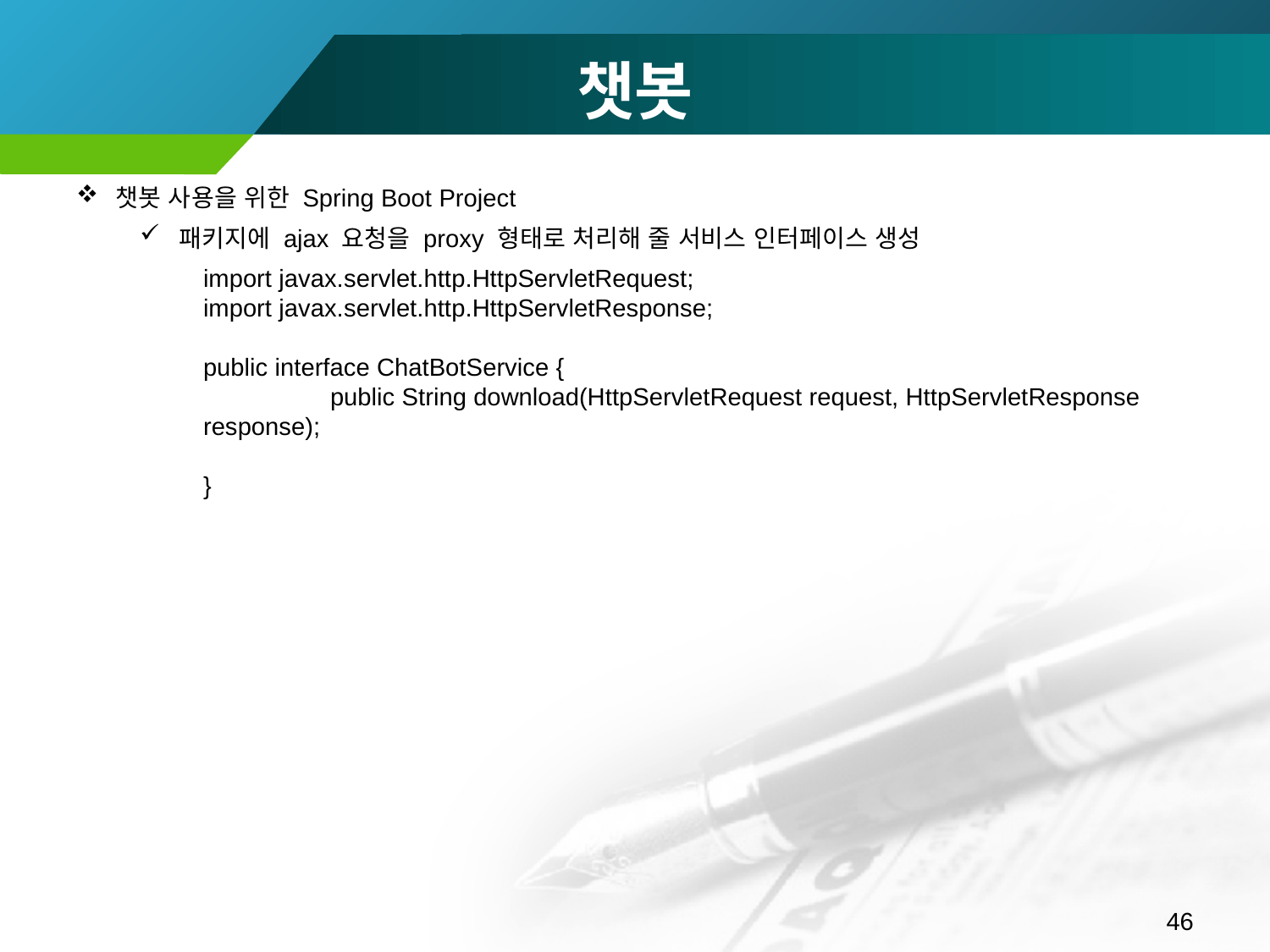

챗봇
챗봇 사용을 위한 Spring Boot Project
패키지에 ajax 요청을 proxy 형태로 처리해 줄 서비스 인터페이스 생성
import javax.servlet.http.HttpServletRequest;
import javax.servlet.http.HttpServletResponse;

public interface ChatBotService {
	public String download(HttpServletRequest request, HttpServletResponse response);

}
46